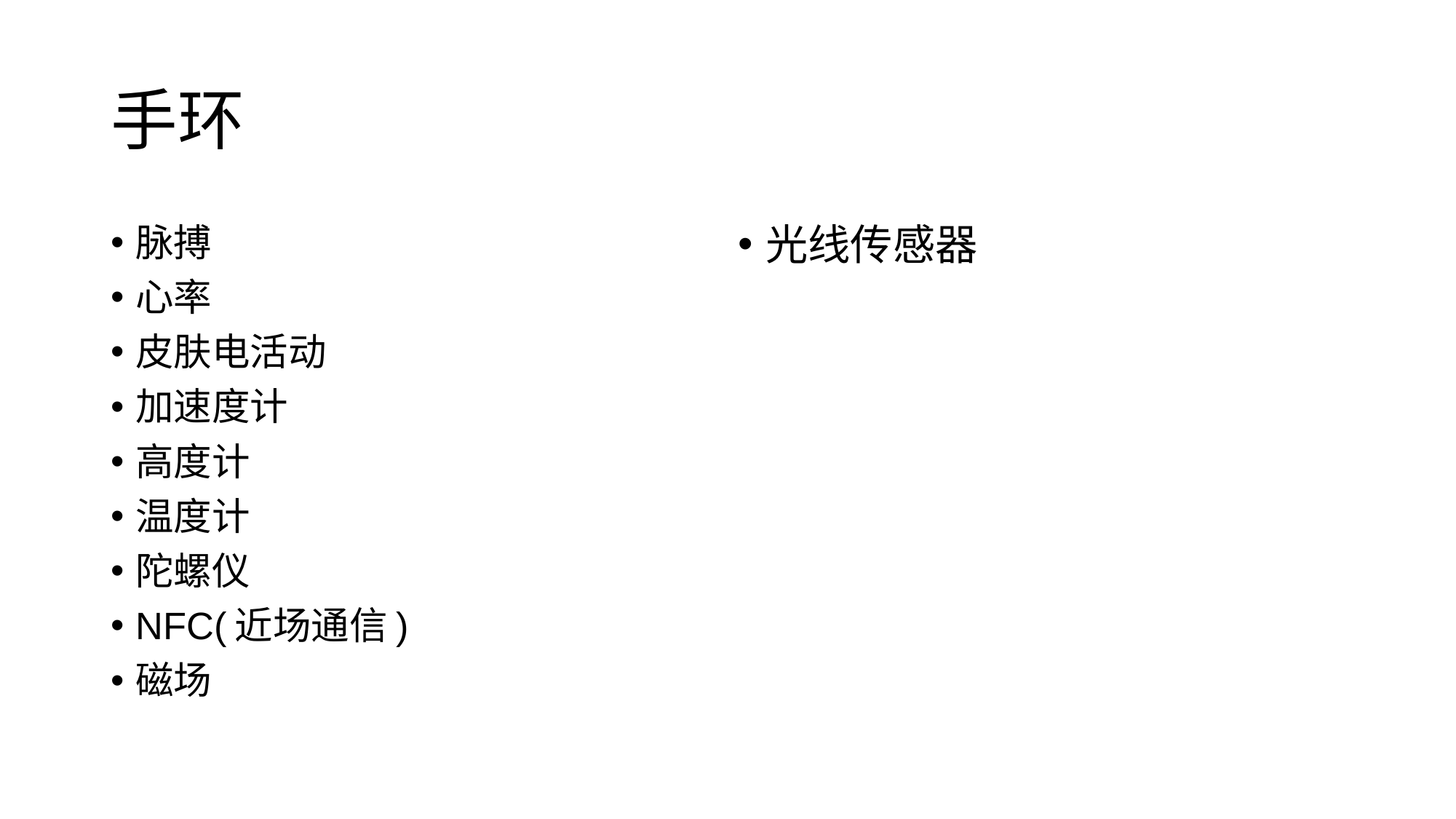

# 手环
脉搏
心率
皮肤电活动
加速度计
高度计
温度计
陀螺仪
NFC(近场通信)
磁场

光线传感器